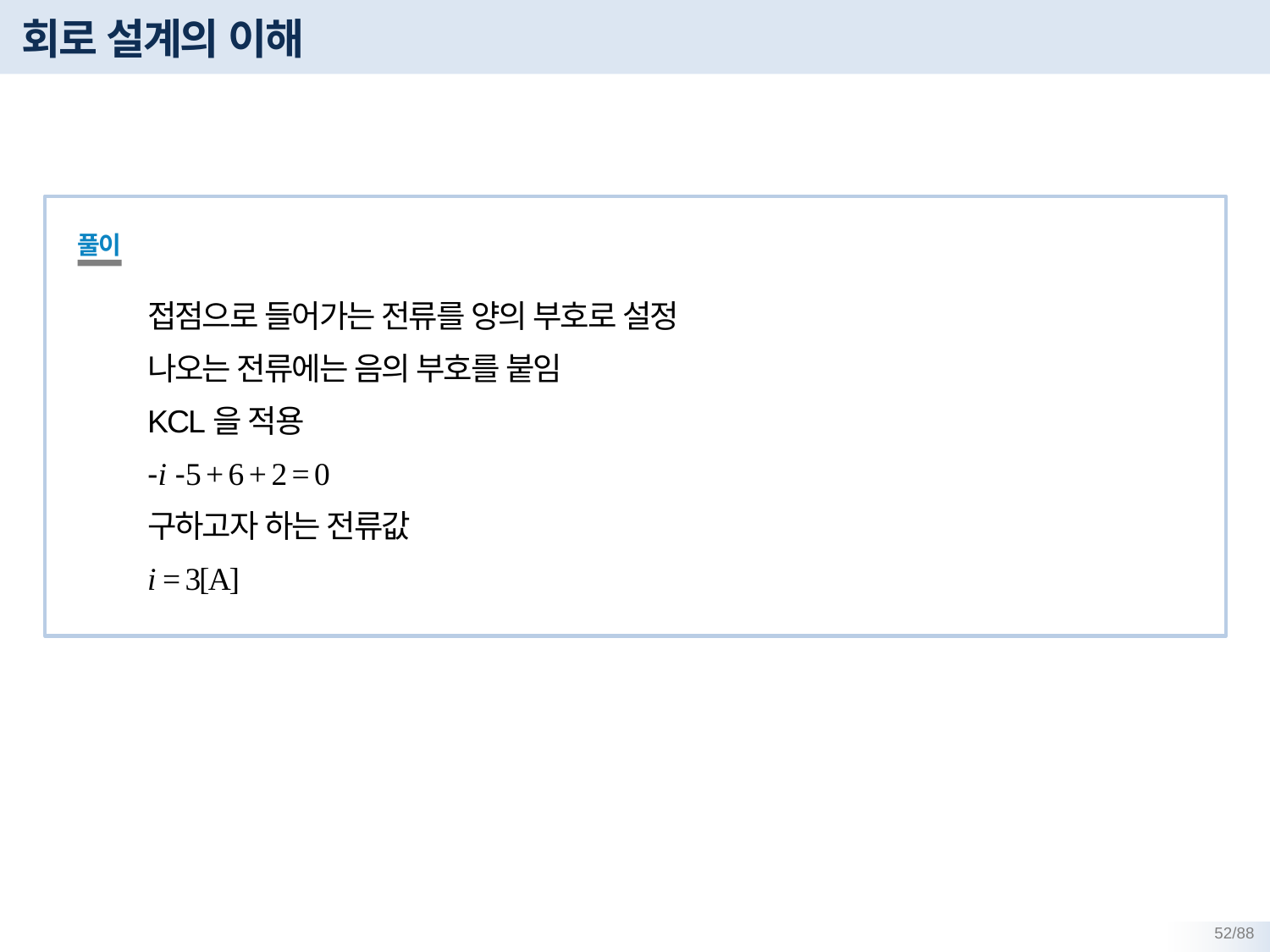

# 회로 설계의 이해

풀이

접점으로 들어가는 전류를 양의 부호로 설정
나오는 전류에는 음의 부호를 붙임
KCL을 적용
-i -5 + 6 + 2 = 0
구하고자 하는 전류값
i = 3[A]